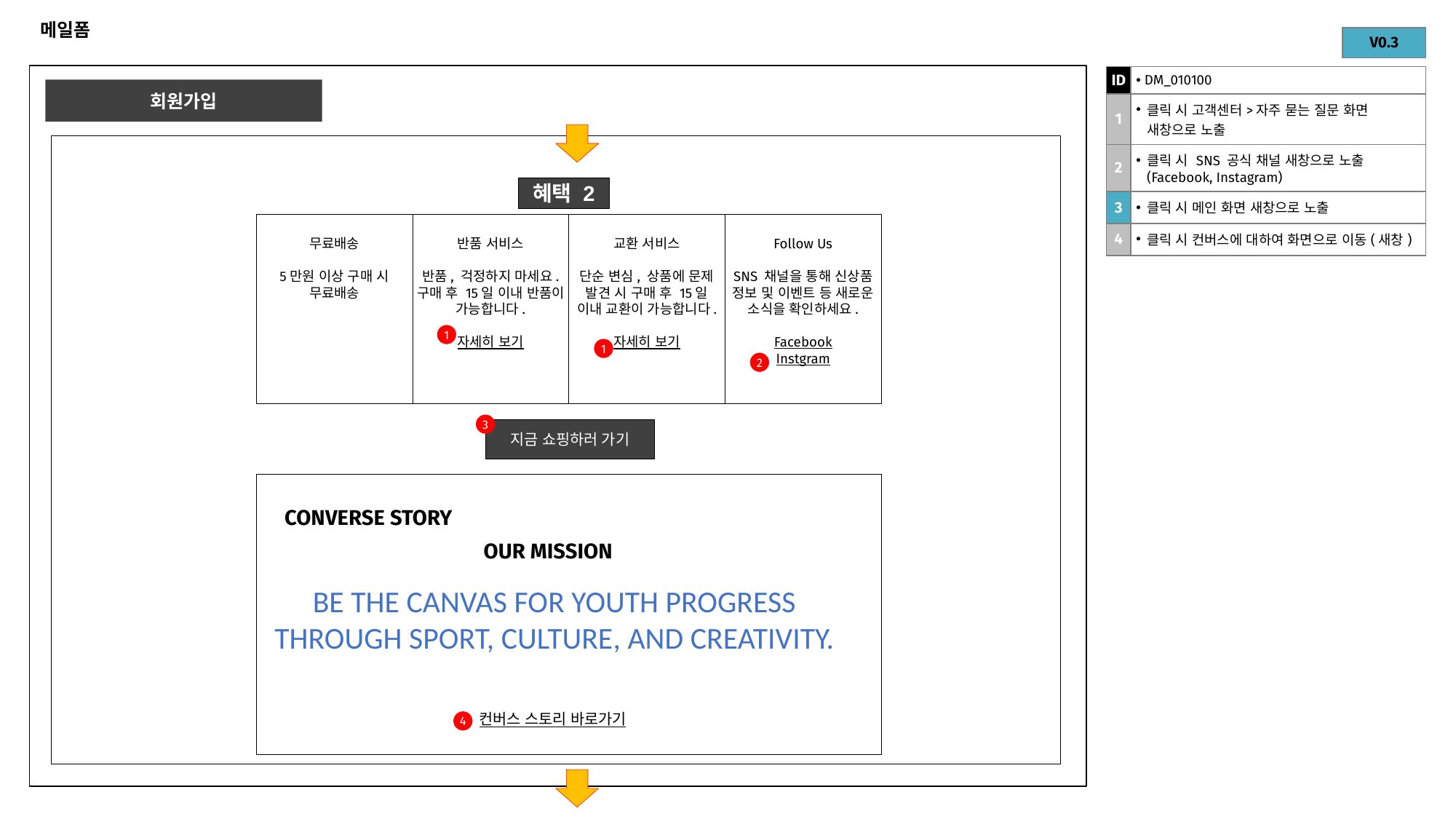

# 메일폼
| V0.3 |
| --- |

| ID | DM\_010100 |
| --- | --- |
| 1 | 클릭 시 고객센터>자주 묻는 질문 화면 새창으로 노출 |
| 2 | 클릭 시 SNS 공식 채널 새창으로 노출(Facebook, Instagram) |
| 3 | 클릭 시 메인 화면 새창으로 노출 |
| 4 | 클릭 시 컨버스에 대하여 화면으로 이동(새창) |
회원가입

혜택 2

무료배송

5만원 이상 구매 시
무료배송

반품 서비스

반품, 걱정하지 마세요.
구매 후 15일 이내 반품이 가능합니다.

자세히 보기

교환 서비스

단순 변심, 상품에 문제 발견 시 구매 후 15일 이내 교환이 가능합니다.

자세히 보기

Follow Us

SNS 채널을 통해 신상품 정보 및 이벤트 등 새로운 소식을 확인하세요.

Facebook
Instgram
1
1
2
3
지금 쇼핑하러 가기

CONVERSE STORY
OUR MISSION
BE THE CANVAS FOR YOUTH PROGRESS
THROUGH SPORT, CULTURE, AND CREATIVITY.
컨버스 스토리 바로가기
4